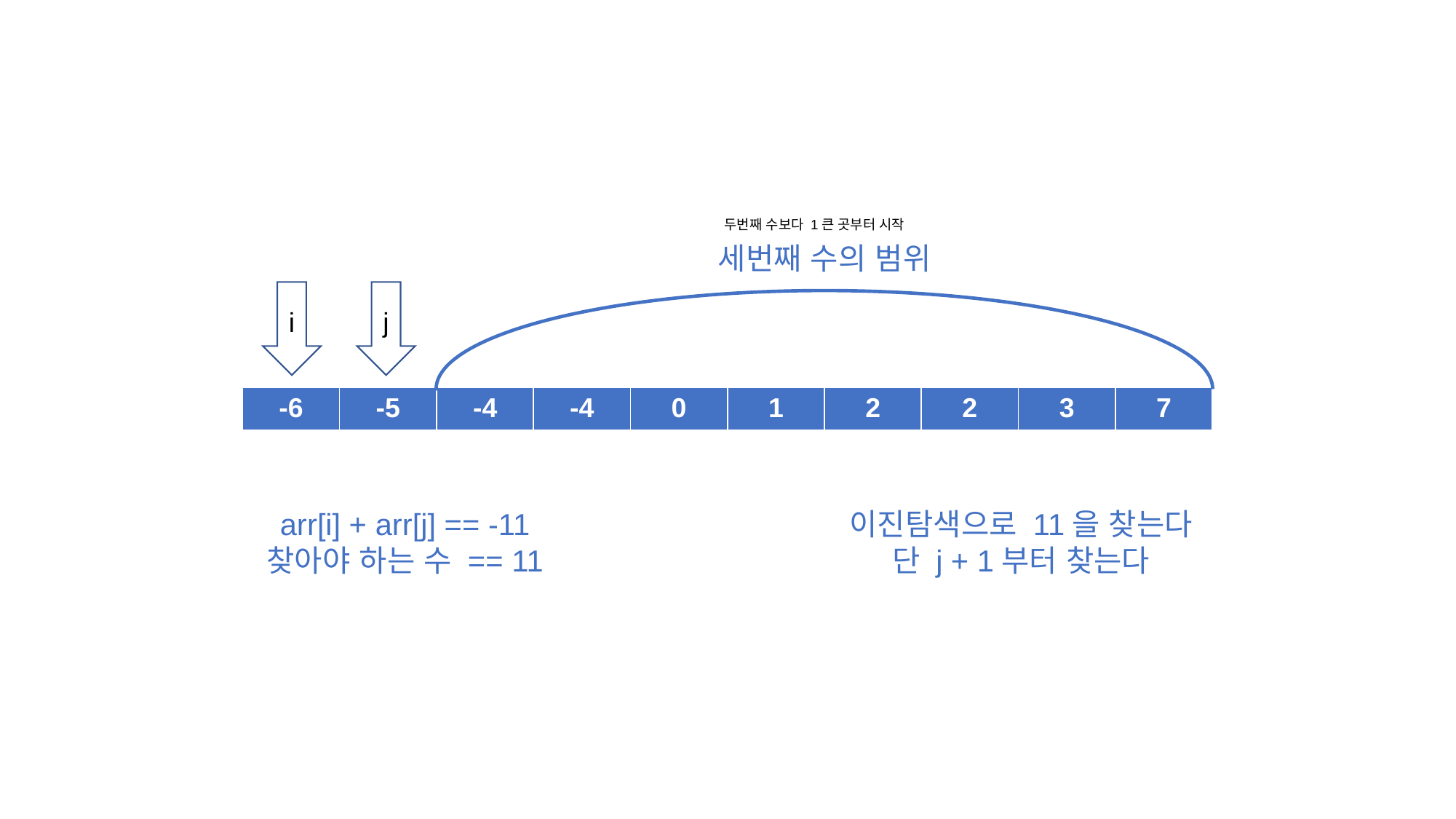

두번째 수보다 1큰 곳부터 시작
세번째 수의 범위
i
j

| -6 | -5 | -4 | -4 | 0 | 1 | 2 | 2 | 3 | 7 |
| --- | --- | --- | --- | --- | --- | --- | --- | --- | --- |
이진탐색으로 11을 찾는다
단 j + 1부터 찾는다
arr[i] + arr[j] == -11
찾아야 하는 수 == 11